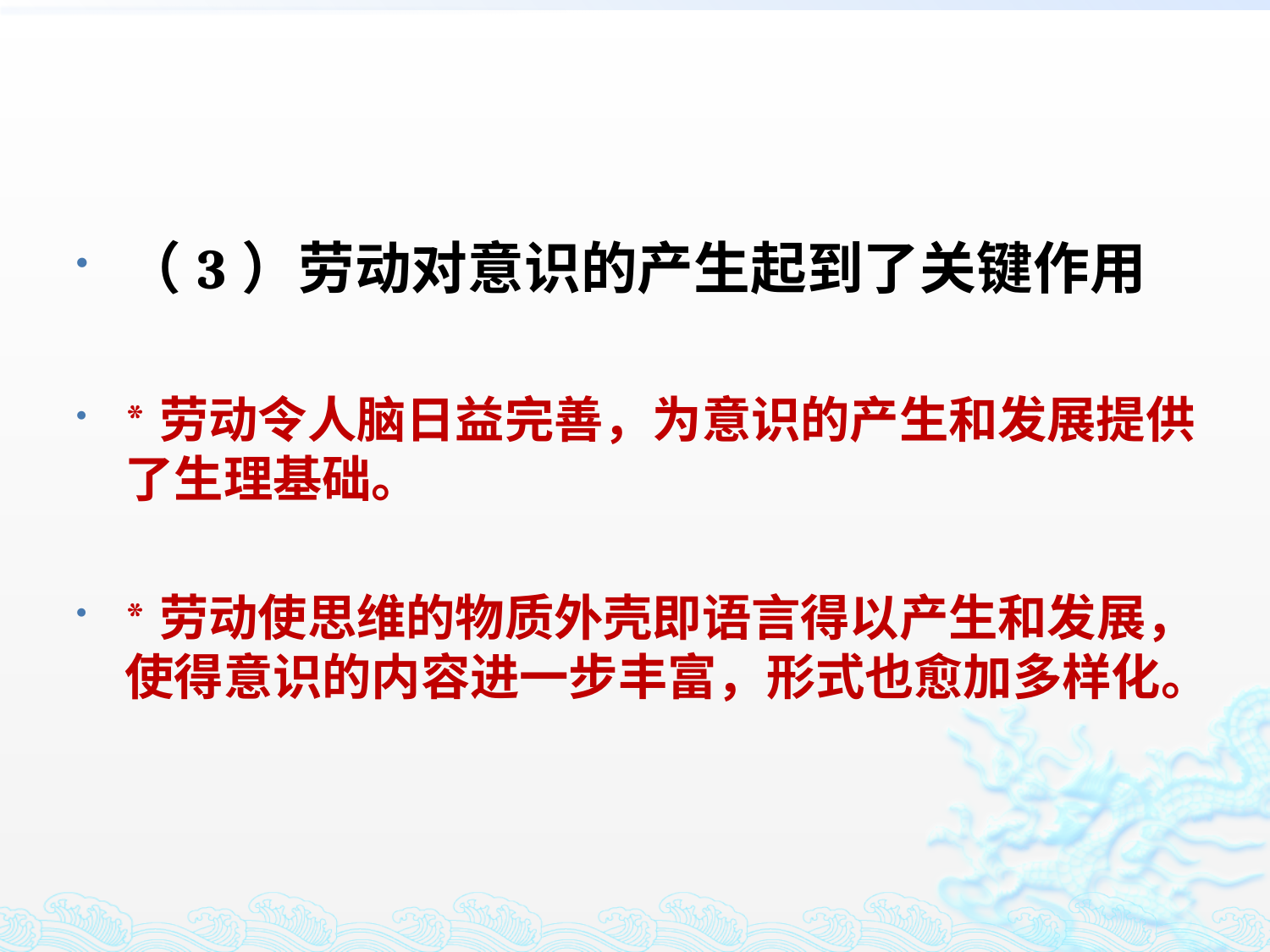

（3）劳动对意识的产生起到了关键作用

*劳动令人脑日益完善，为意识的产生和发展提供了生理基础。

*劳动使思维的物质外壳即语言得以产生和发展，使得意识的内容进一步丰富，形式也愈加多样化。